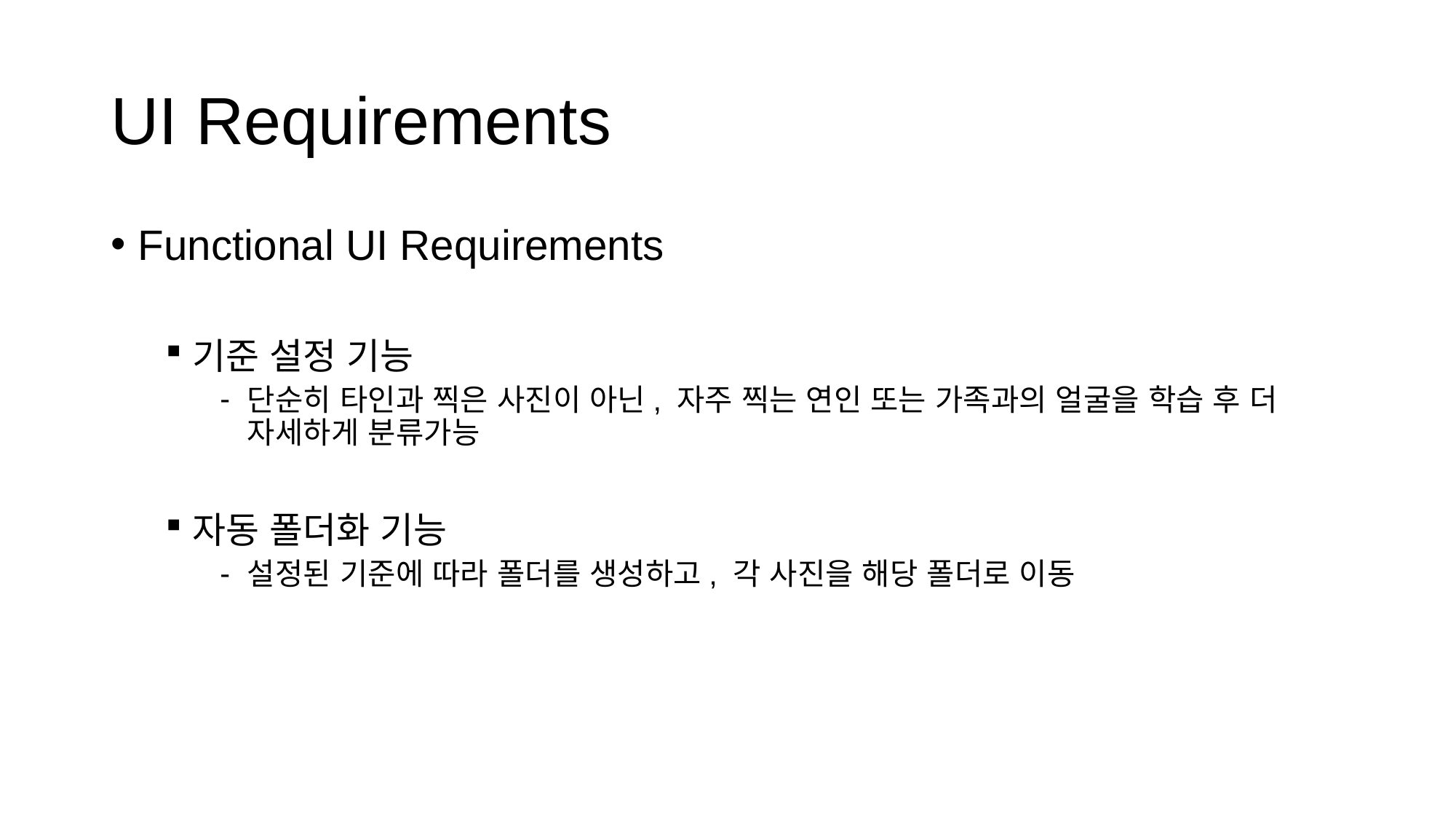

# UI Requirements
Functional UI Requirements

기준 설정 기능
단순히 타인과 찍은 사진이 아닌, 자주 찍는 연인 또는 가족과의 얼굴을 학습 후 더 자세하게 분류가능

자동 폴더화 기능
설정된 기준에 따라 폴더를 생성하고, 각 사진을 해당 폴더로 이동